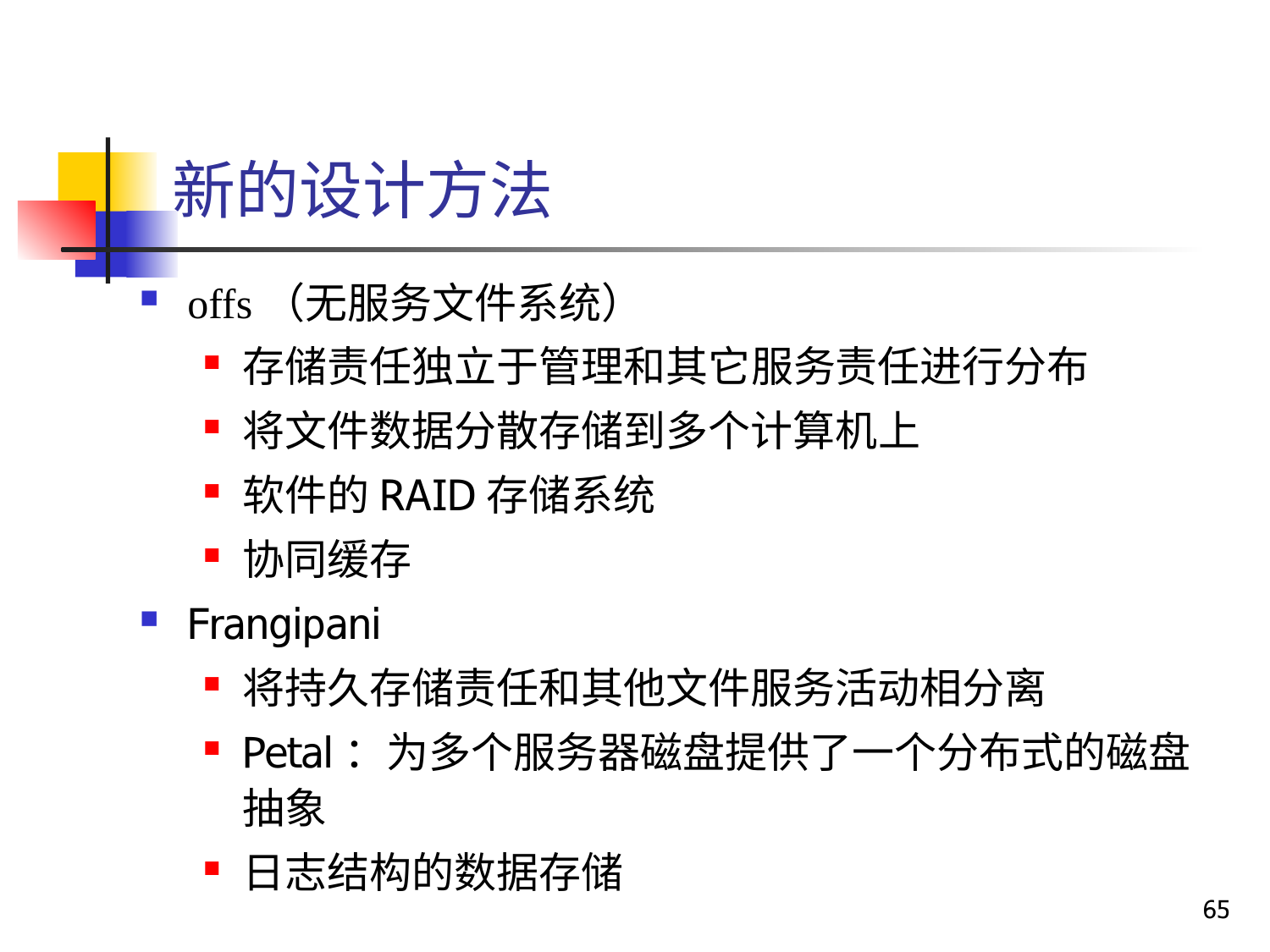

新的设计方法
offs（无服务文件系统）
存储责任独立于管理和其它服务责任进行分布
将文件数据分散存储到多个计算机上
软件的RAID存储系统
协同缓存
Frangipani
将持久存储责任和其他文件服务活动相分离
Petal：为多个服务器磁盘提供了一个分布式的磁盘抽象
日志结构的数据存储
65